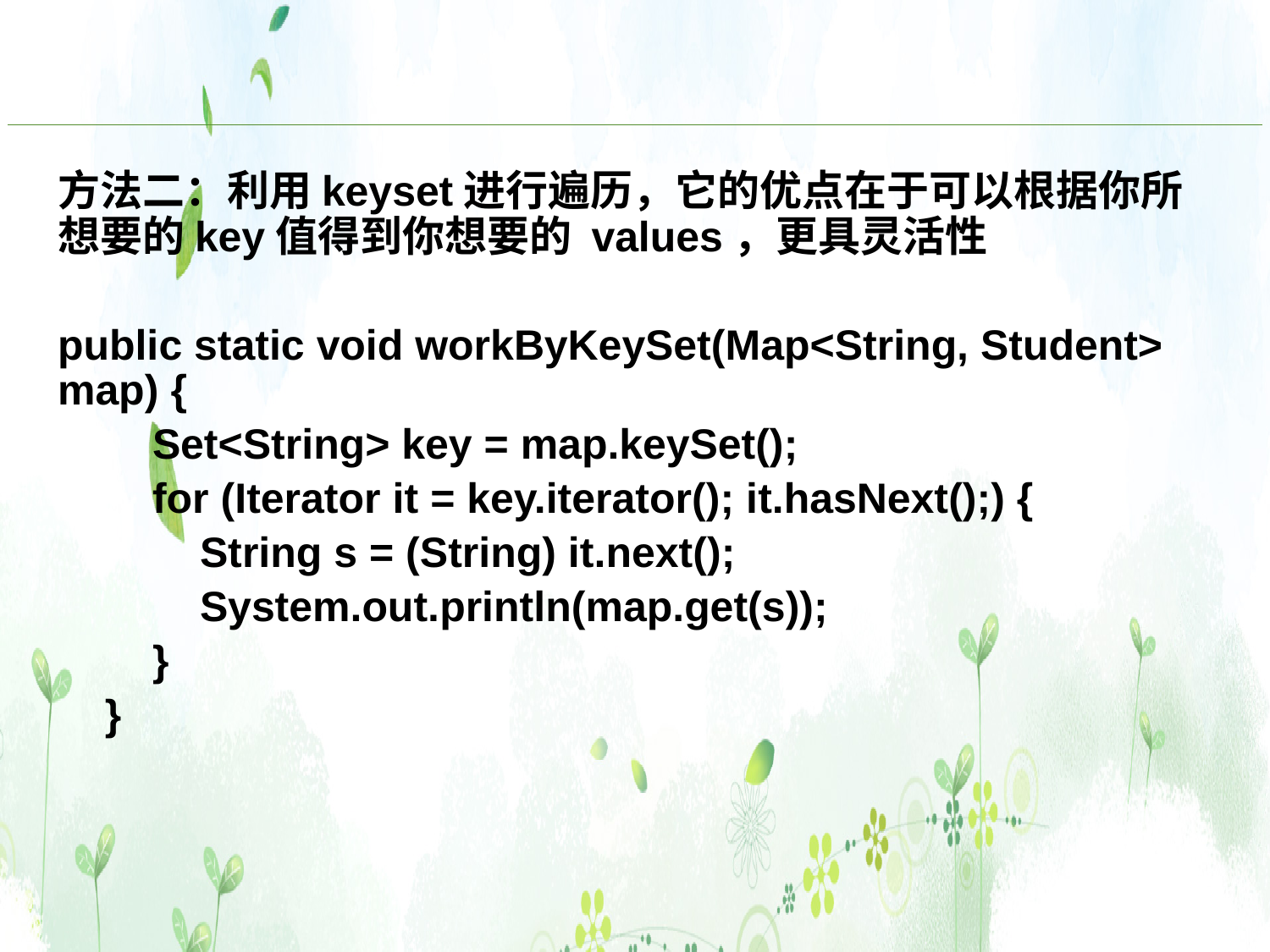

方法二：利用keyset进行遍历，它的优点在于可以根据你所想要的key值得到你想要的 values，更具灵活性

public static void workByKeySet(Map<String, Student> map) {
        Set<String> key = map.keySet();
        for (Iterator it = key.iterator(); it.hasNext();) {
            String s = (String) it.next();
            System.out.println(map.get(s));
        }
    }